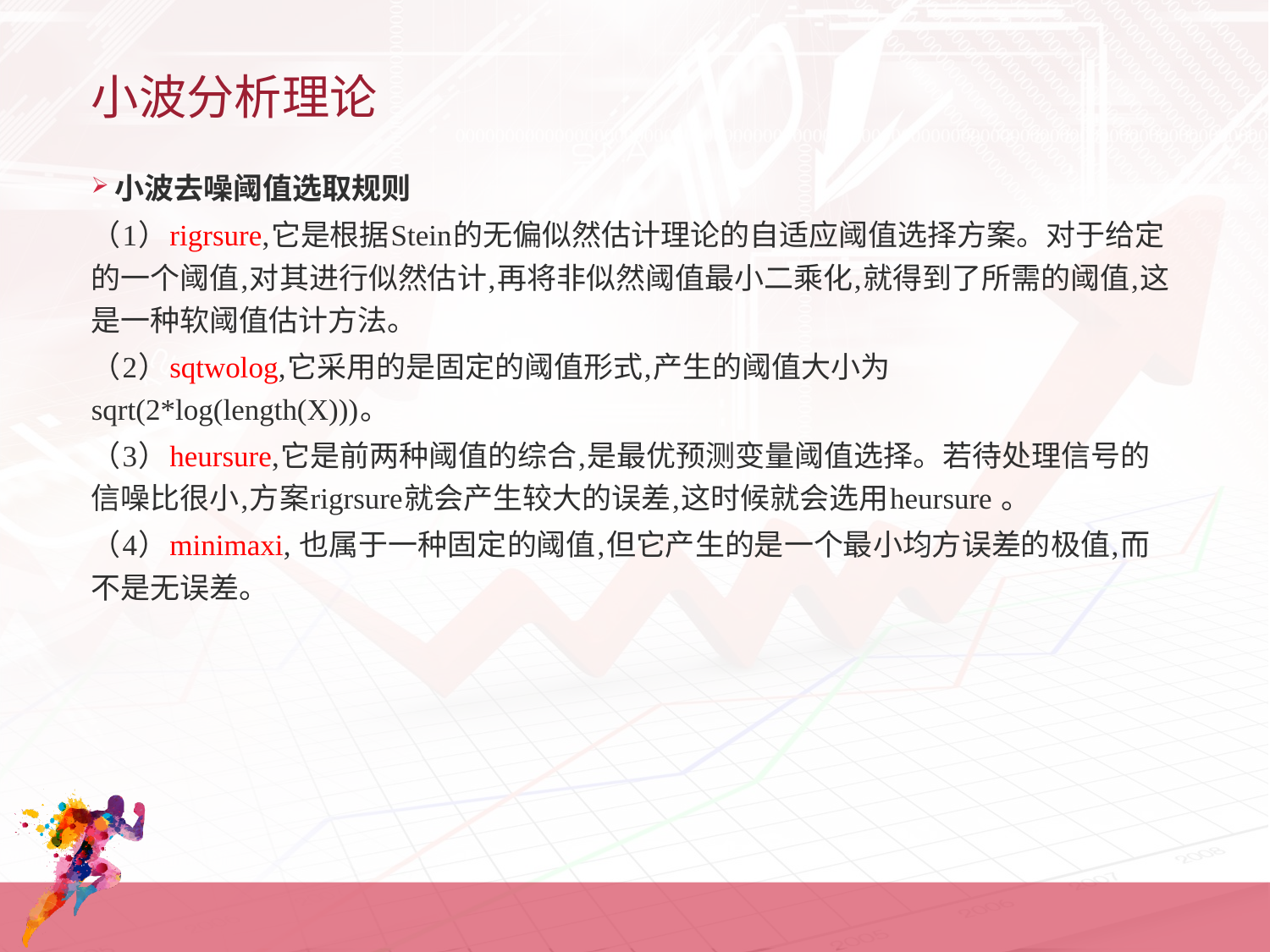

# 小波分析理论
小波去噪阈值选取规则
（1）rigrsure,它是根据Stein的无偏似然估计理论的自适应阈值选择方案。对于给定的一个阈值,对其进行似然估计,再将非似然阈值最小二乘化,就得到了所需的阈值,这是一种软阈值估计方法。
（2）sqtwolog,它采用的是固定的阈值形式,产生的阈值大小为sqrt(2*log(length(X)))。
（3）heursure,它是前两种阈值的综合,是最优预测变量阈值选择。若待处理信号的信噪比很小,方案rigrsure就会产生较大的误差,这时候就会选用heursure 。
（4）minimaxi, 也属于一种固定的阈值,但它产生的是一个最小均方误差的极值,而不是无误差。